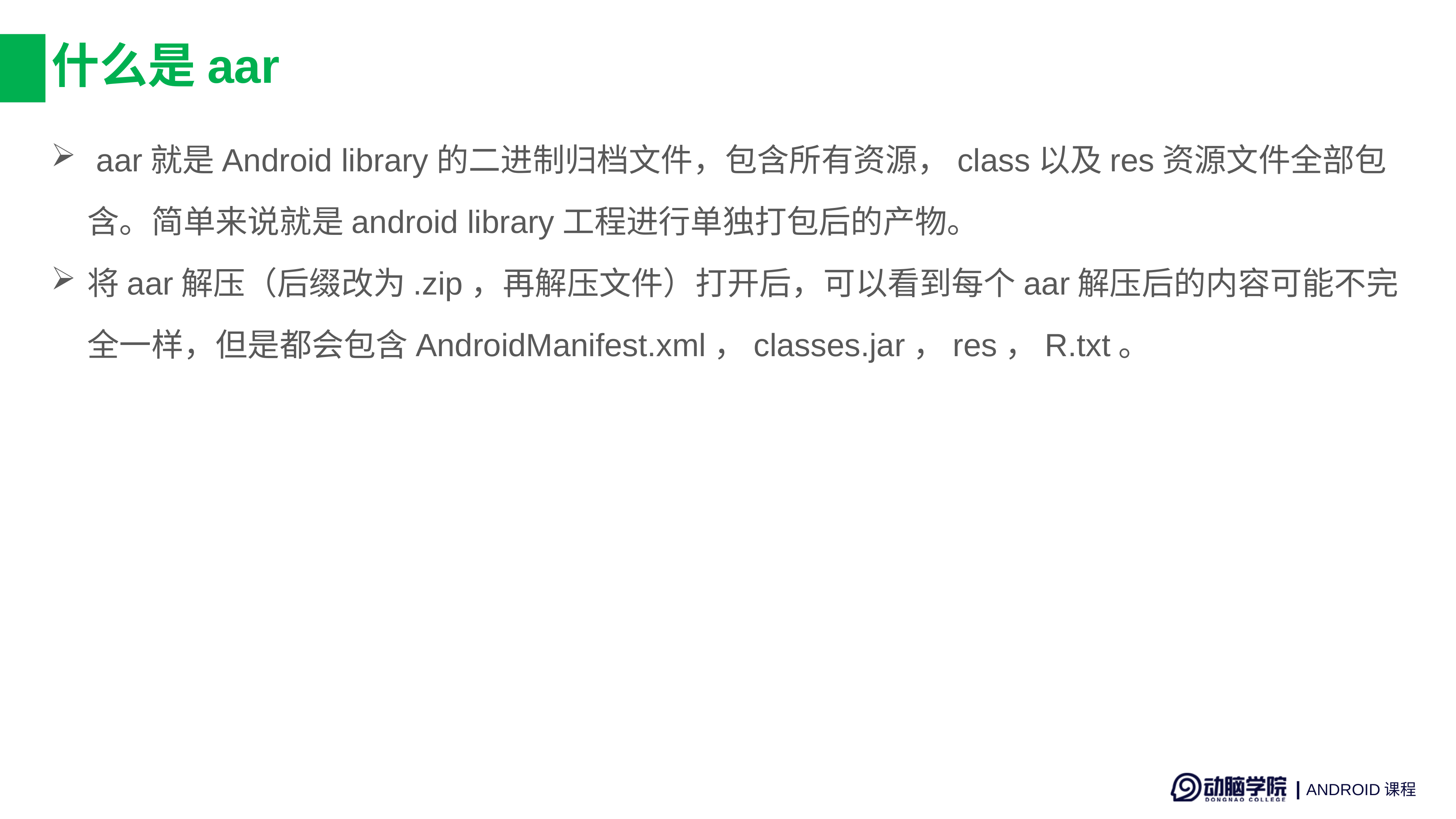

# 什么是aar
 aar就是Android library的二进制归档文件，包含所有资源，class以及res资源文件全部包含。简单来说就是android library工程进行单独打包后的产物。
将aar解压（后缀改为.zip，再解压文件）打开后，可以看到每个aar解压后的内容可能不完全一样，但是都会包含AndroidManifest.xml，classes.jar，res，R.txt。